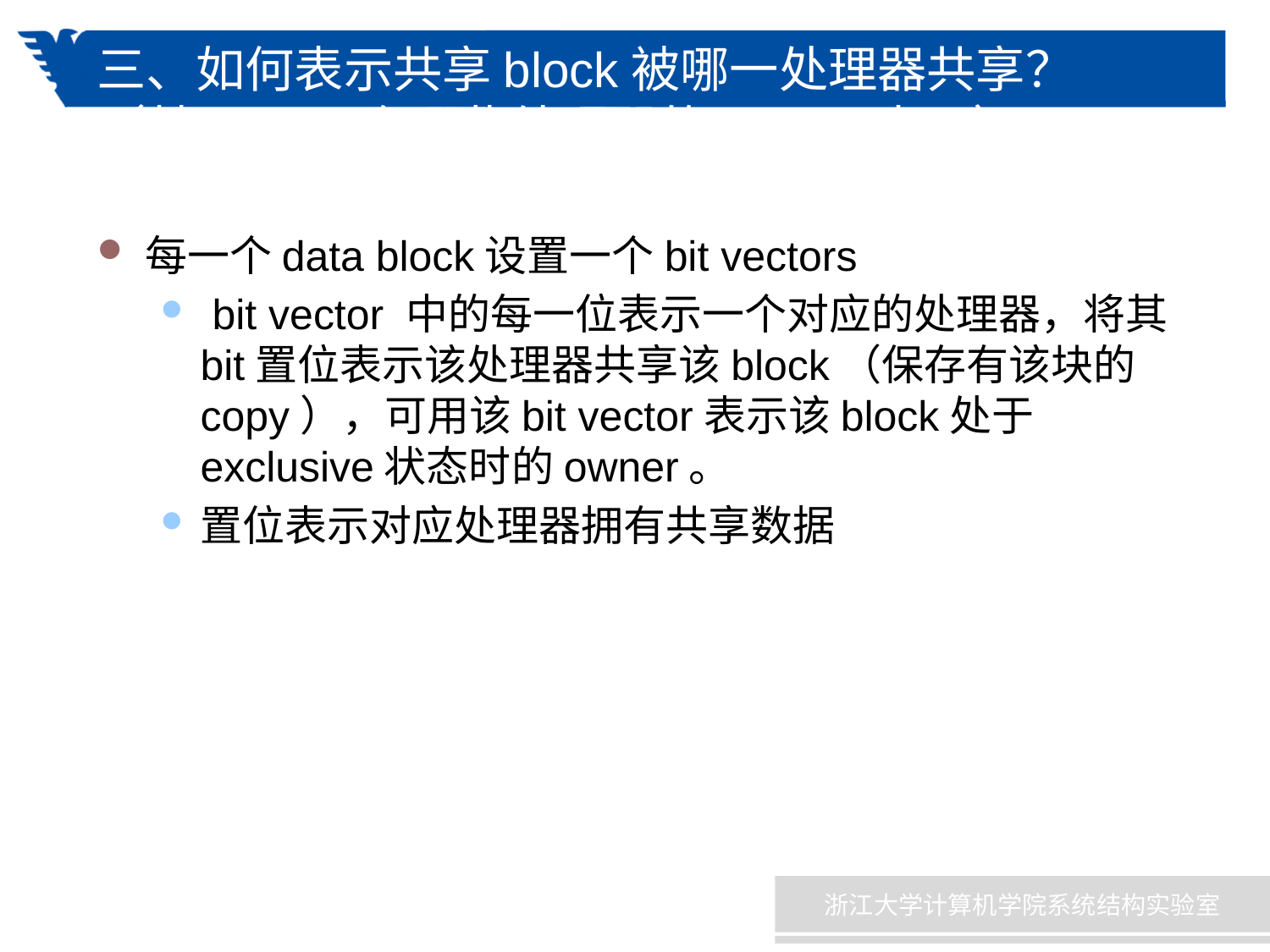

# 三、如何表示共享block被哪一处理器共享？ （其copies在哪些处理器的Cache中？）
每一个data block设置一个bit vectors
 bit vector 中的每一位表示一个对应的处理器，将其bit置位表示该处理器共享该block（保存有该块的copy），可用该bit vector表示该block处于exclusive状态时的owner。
置位表示对应处理器拥有共享数据